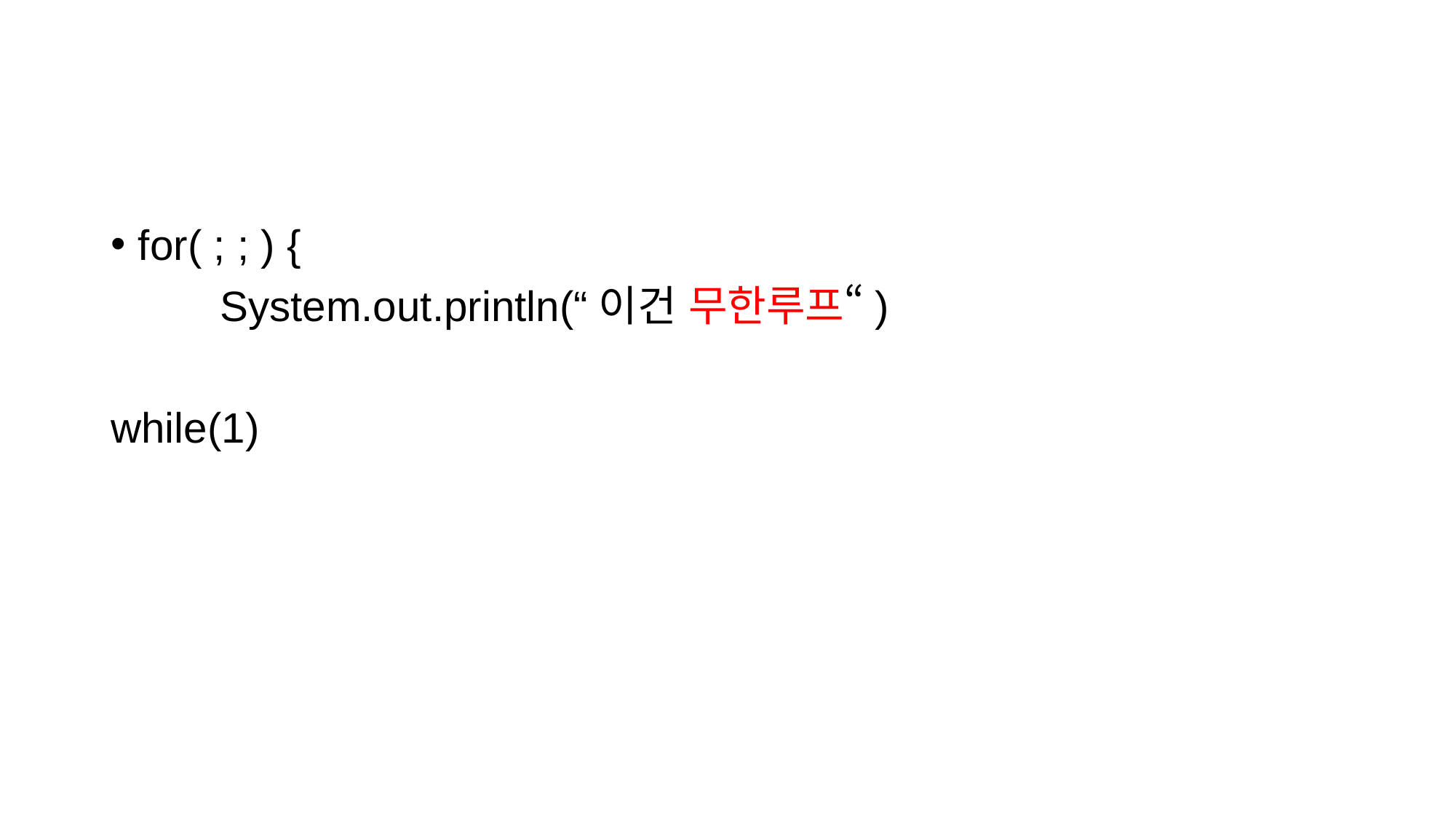

#
for( ; ; ) {
	System.out.println(“이건 무한루프“)

while(1)